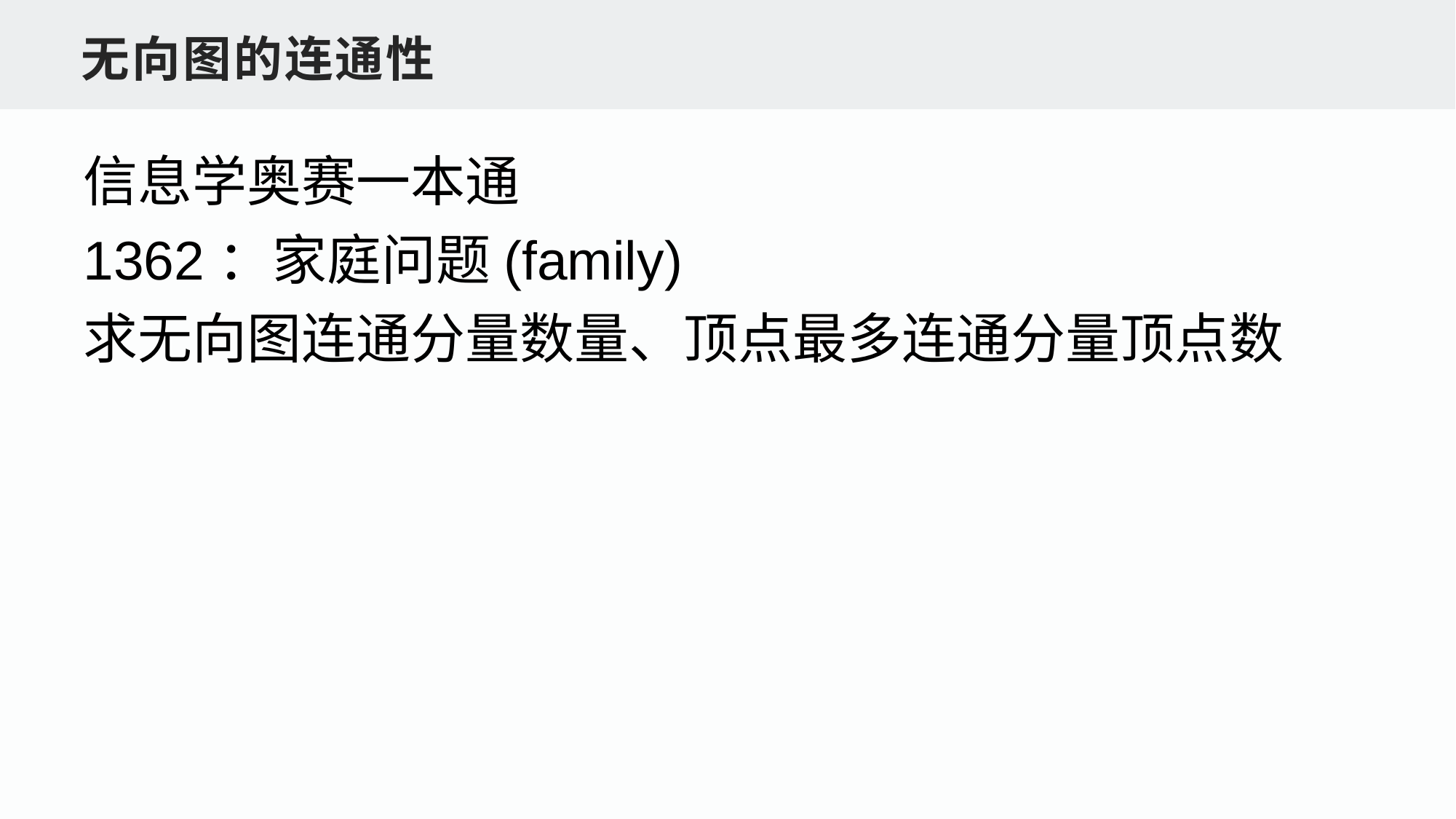

无向图的连通性
信息学奥赛一本通
1362：家庭问题(family)
求无向图连通分量数量、顶点最多连通分量顶点数
7